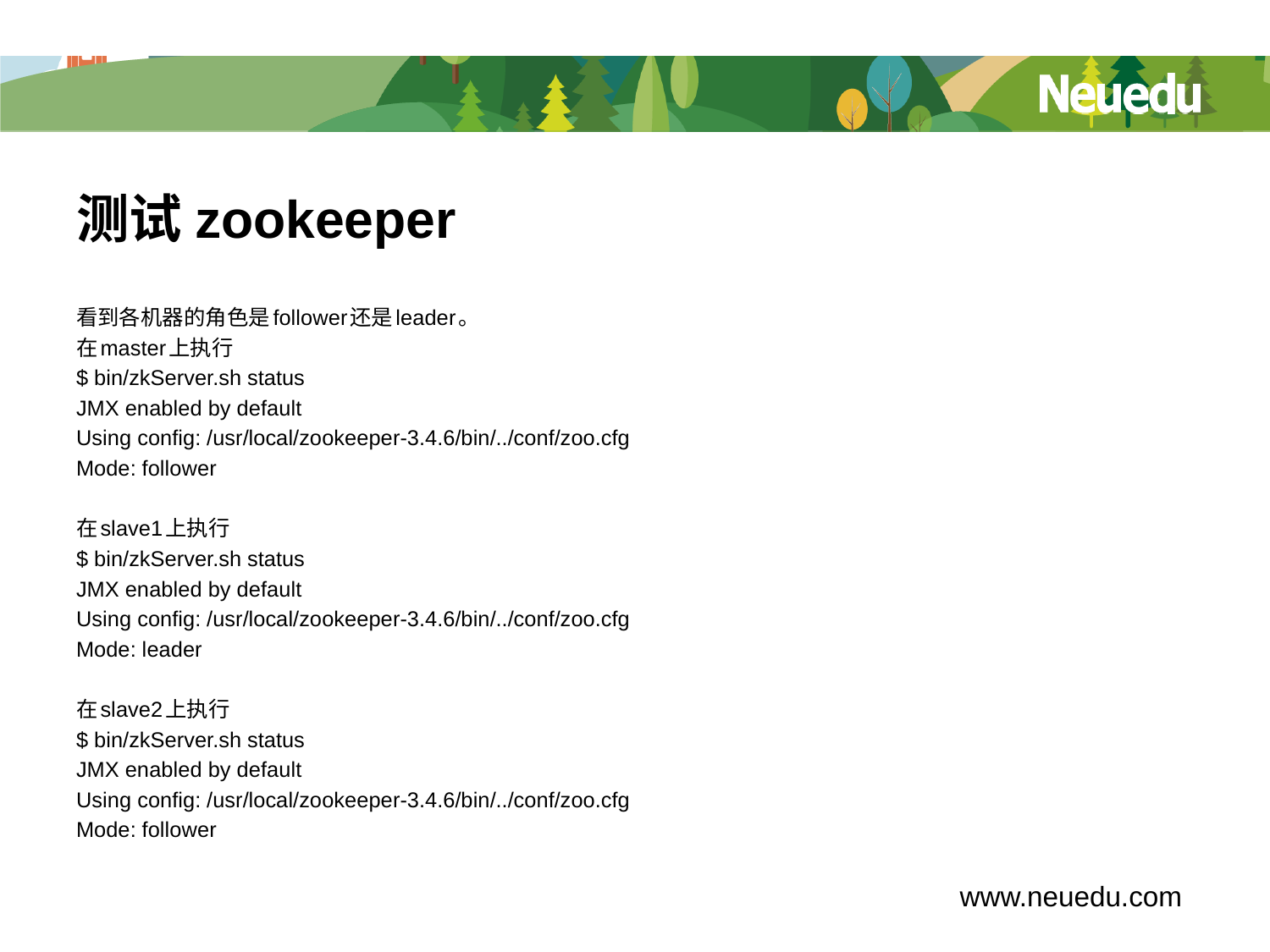

# 测试zookeeper
看到各机器的角色是follower还是leader。
在master上执行
$ bin/zkServer.sh status
JMX enabled by default
Using config: /usr/local/zookeeper-3.4.6/bin/../conf/zoo.cfg
Mode: follower

在slave1上执行
$ bin/zkServer.sh status
JMX enabled by default
Using config: /usr/local/zookeeper-3.4.6/bin/../conf/zoo.cfg
Mode: leader

在slave2上执行
$ bin/zkServer.sh status
JMX enabled by default
Using config: /usr/local/zookeeper-3.4.6/bin/../conf/zoo.cfg
Mode: follower